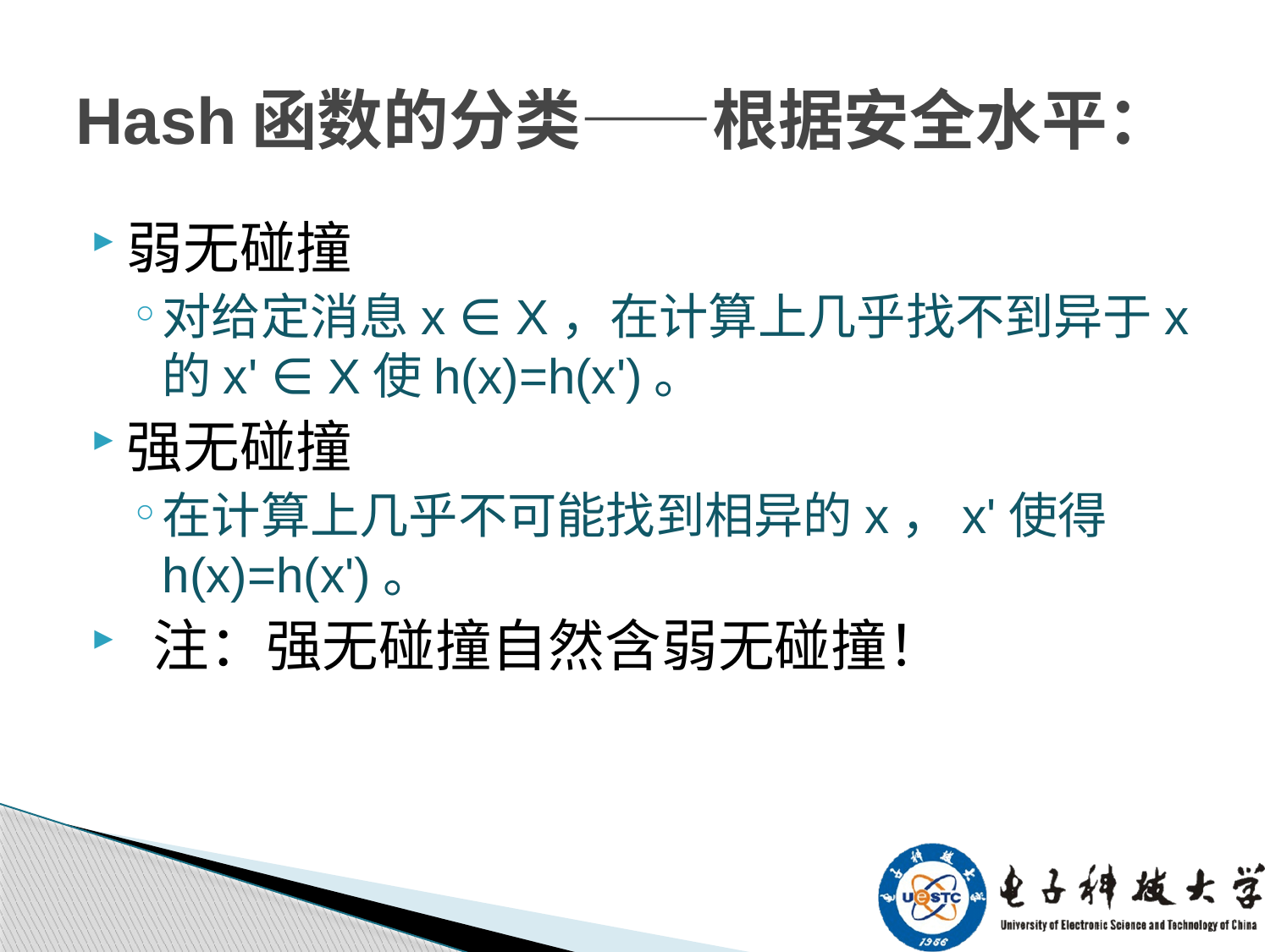

# Hash函数的分类——根据安全水平：
弱无碰撞
对给定消息x ∈ X，在计算上几乎找不到异于x的x' ∈ X使h(x)=h(x')。
强无碰撞
在计算上几乎不可能找到相异的x，x'使得h(x)=h(x')。
 注：强无碰撞自然含弱无碰撞！